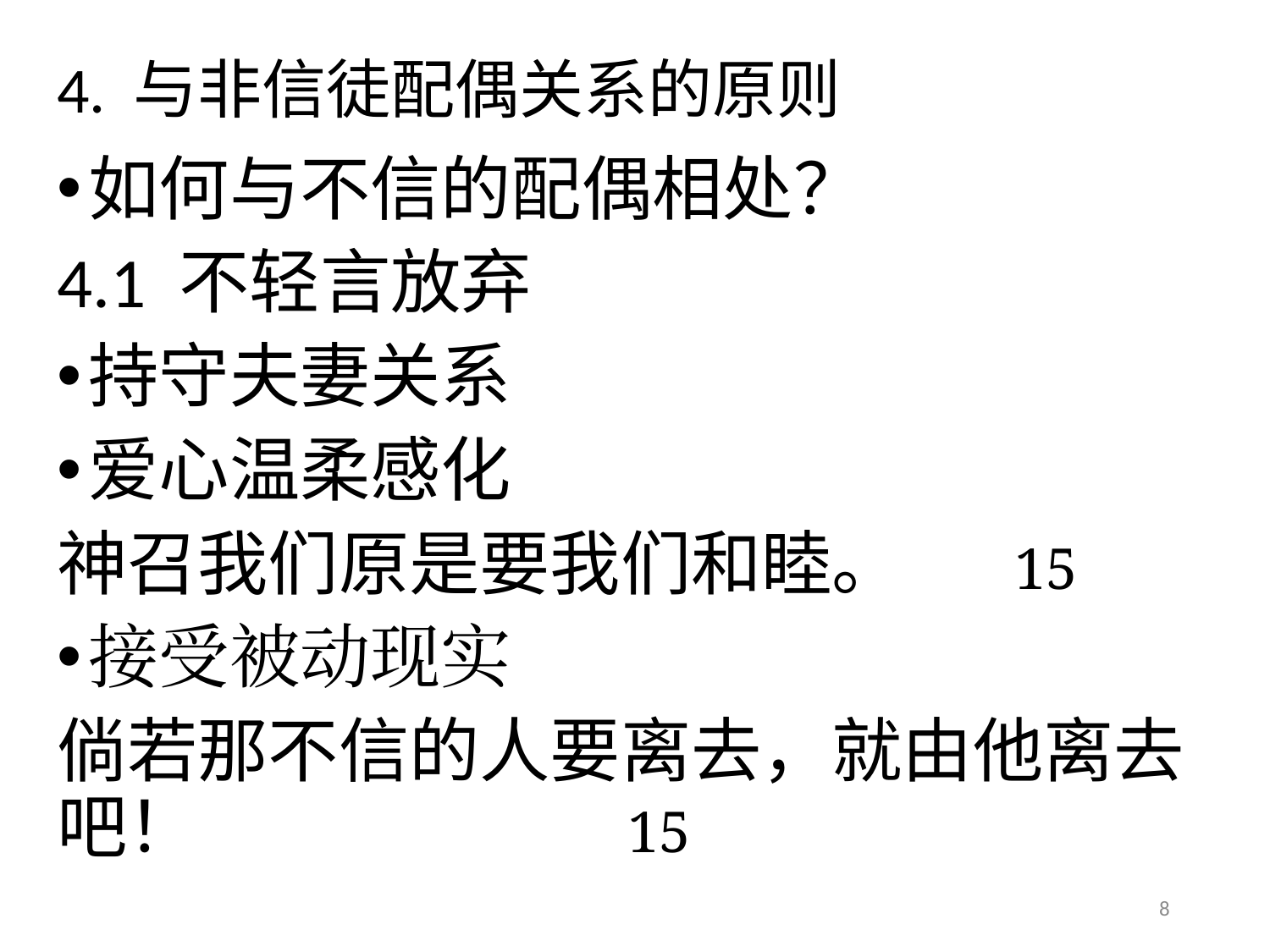

# 4. 与非信徒配偶关系的原则
如何与不信的配偶相处？
4.1 不轻言放弃
持守夫妻关系
爱心温柔感化
神召我们原是要我们和睦。      15
接受被动现实
倘若那不信的人要离去，就由他离去吧！                          15
8